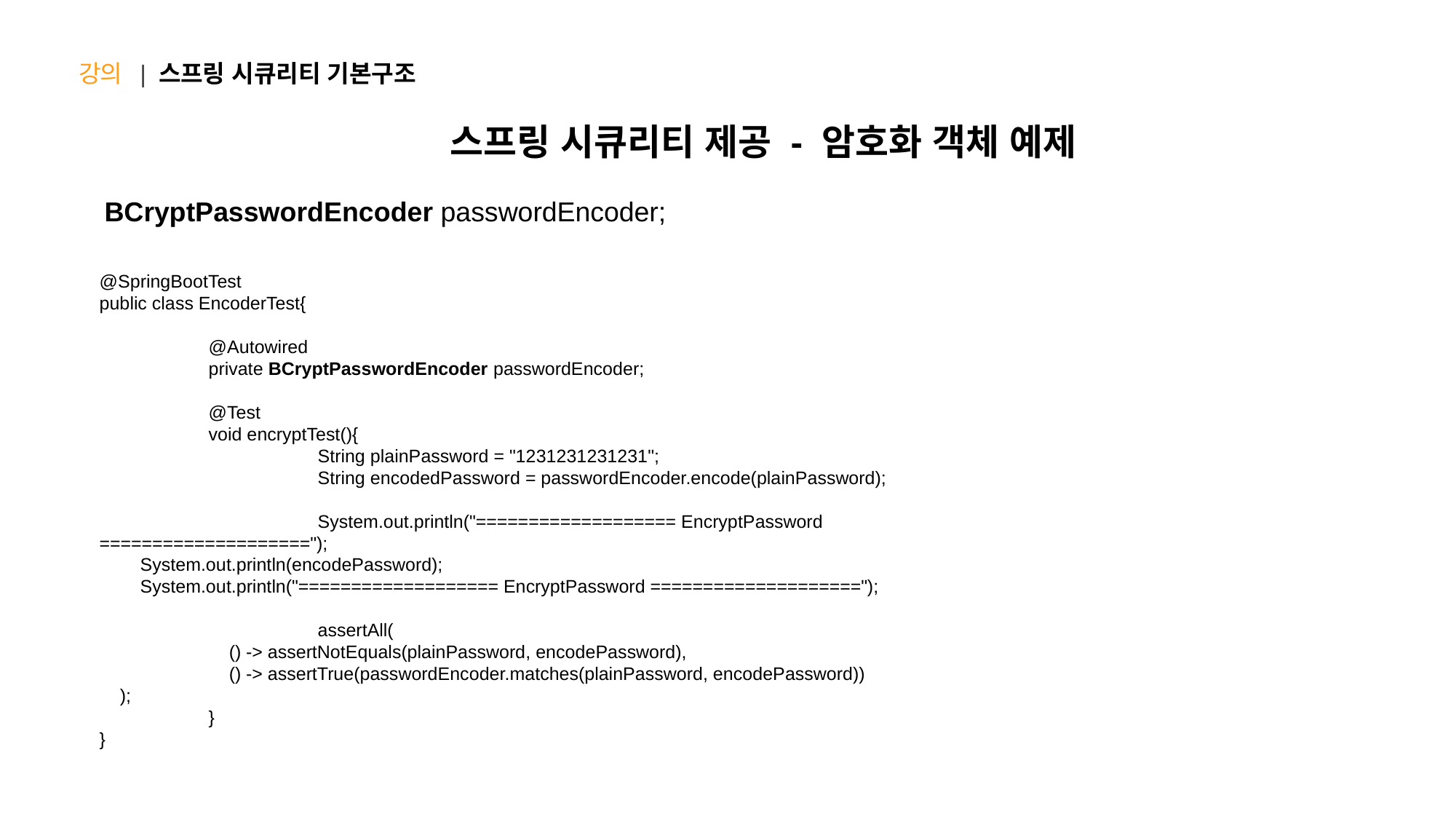

강의  | 스프링 시큐리티 기본구조
스프링 시큐리티 제공 - 암호화 객체 예제
BCryptPasswordEncoder passwordEncoder;
@SpringBootTest
public class EncoderTest{

	@Autowired
	private BCryptPasswordEncoder passwordEncoder;

	@Test
	void encryptTest(){
		String plainPassword = "1231231231231";
		String encodedPassword = passwordEncoder.encode(plainPassword);

		System.out.println("=================== EncryptPassword ====================");
        System.out.println(encodePassword);
        System.out.println("=================== EncryptPassword ====================");

		assertAll(
	    () -> assertNotEquals(plainPassword, encodePassword),
	    () -> assertTrue(passwordEncoder.matches(plainPassword, encodePassword))
    );
 	}
}